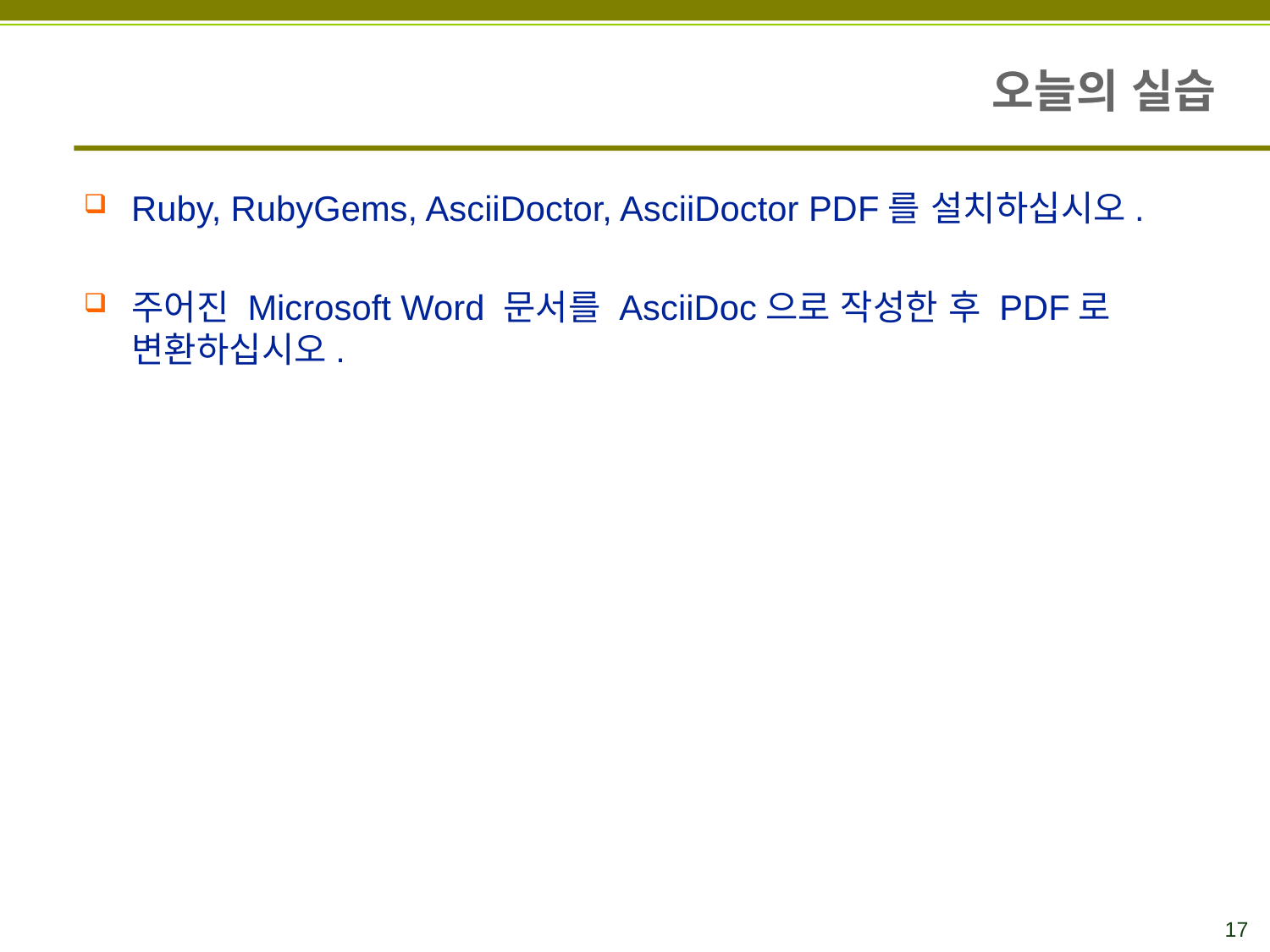

# 오늘의 실습
Ruby, RubyGems, AsciiDoctor, AsciiDoctor PDF를 설치하십시오.

주어진 Microsoft Word 문서를 AsciiDoc으로 작성한 후 PDF로 변환하십시오.

 17